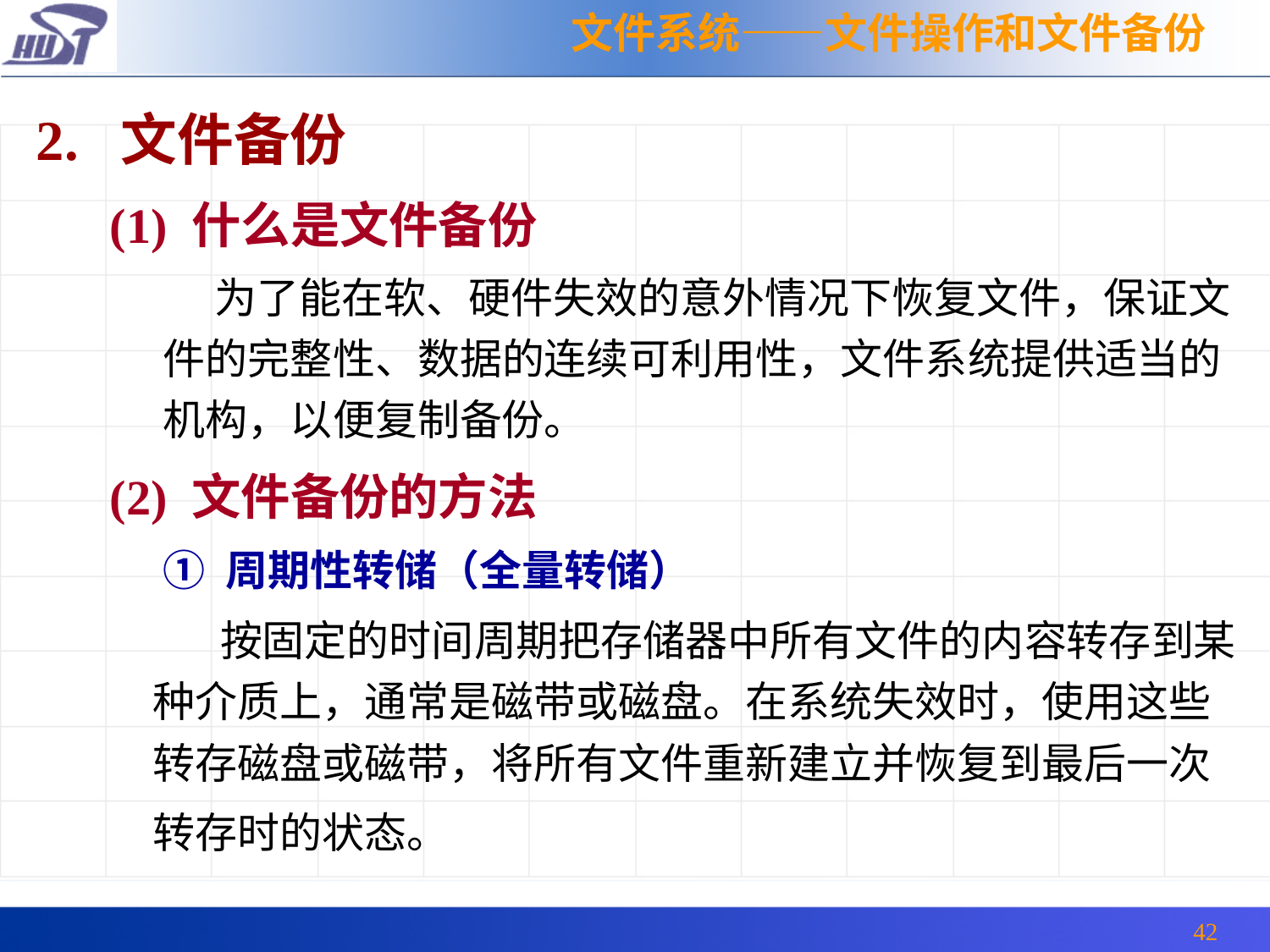

文件系统——文件操作和文件备份
2.  文件备份
      (1) 什么是文件备份
           为了能在软、硬件失效的意外情况下恢复文件，保证文件的完整性、数据的连续可利用性，文件系统提供适当的机构，以便复制备份。
      (2) 文件备份的方法
	① 周期性转储（全量转储）
	      按固定的时间周期把存储器中所有文件的内容转存到某种介质上，通常是磁带或磁盘。在系统失效时，使用这些转存磁盘或磁带，将所有文件重新建立并恢复到最后一次转存时的状态。
42